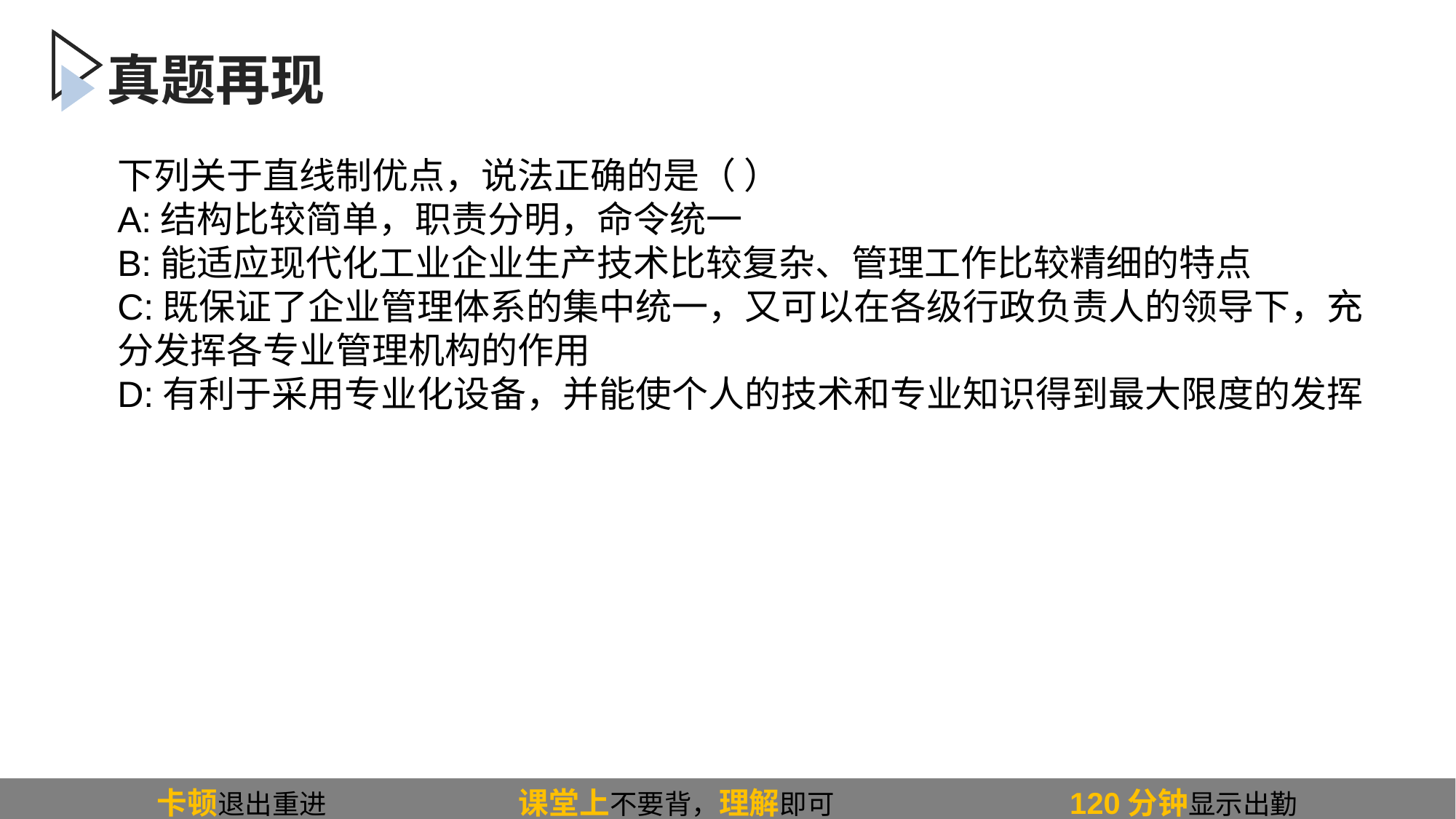

# 真题再现
下列关于直线制优点，说法正确的是（ ）
A:结构比较简单，职责分明，命令统一
B:能适应现代化工业企业生产技术比较复杂、管理工作比较精细的特点
C:既保证了企业管理体系的集中统一，又可以在各级行政负责人的领导下，充分发挥各专业管理机构的作用
D:有利于采用专业化设备，并能使个人的技术和专业知识得到最大限度的发挥